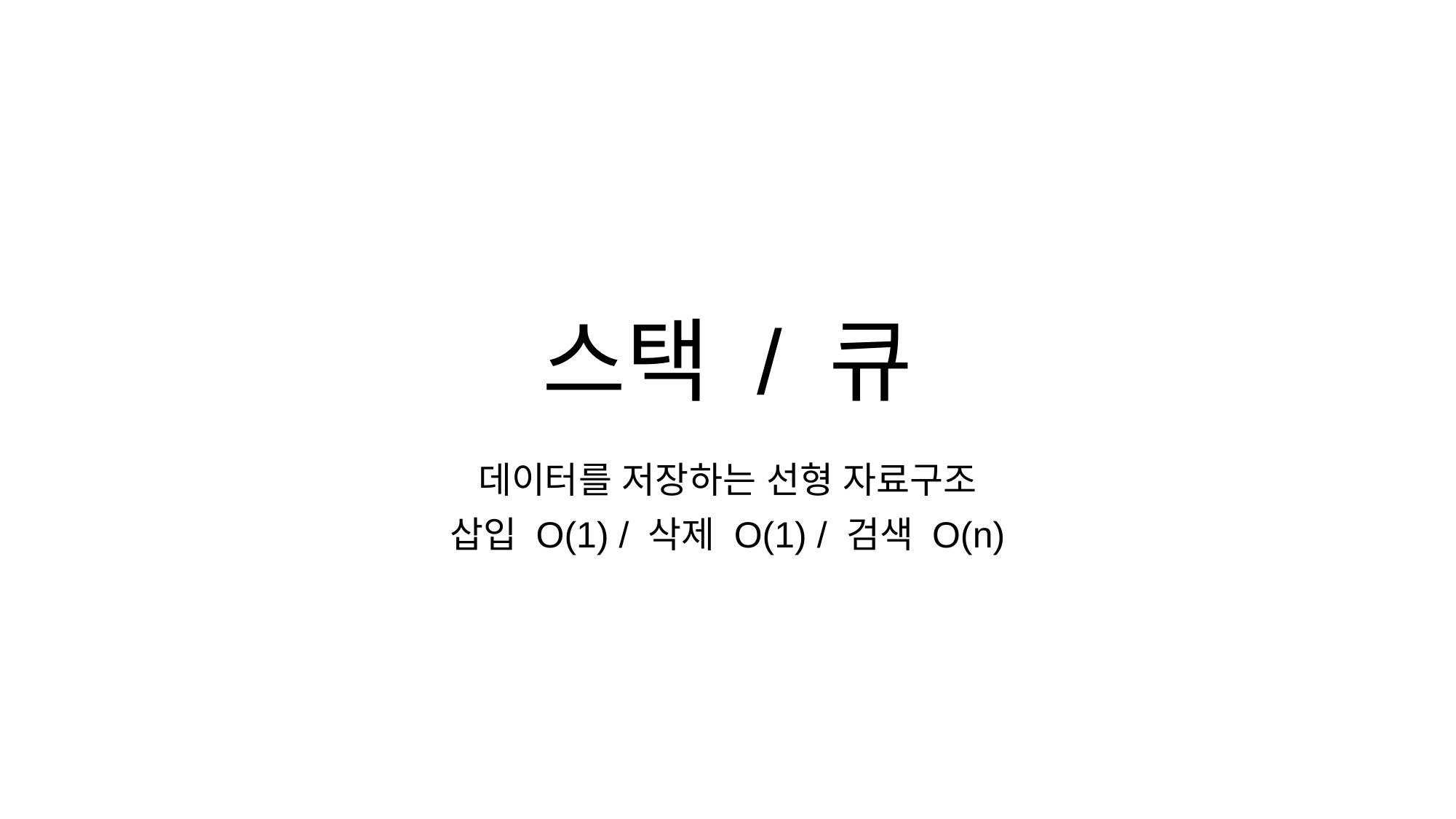

# 스택 / 큐
데이터를 저장하는 선형 자료구조
삽입 O(1) / 삭제 O(1) / 검색 O(n)